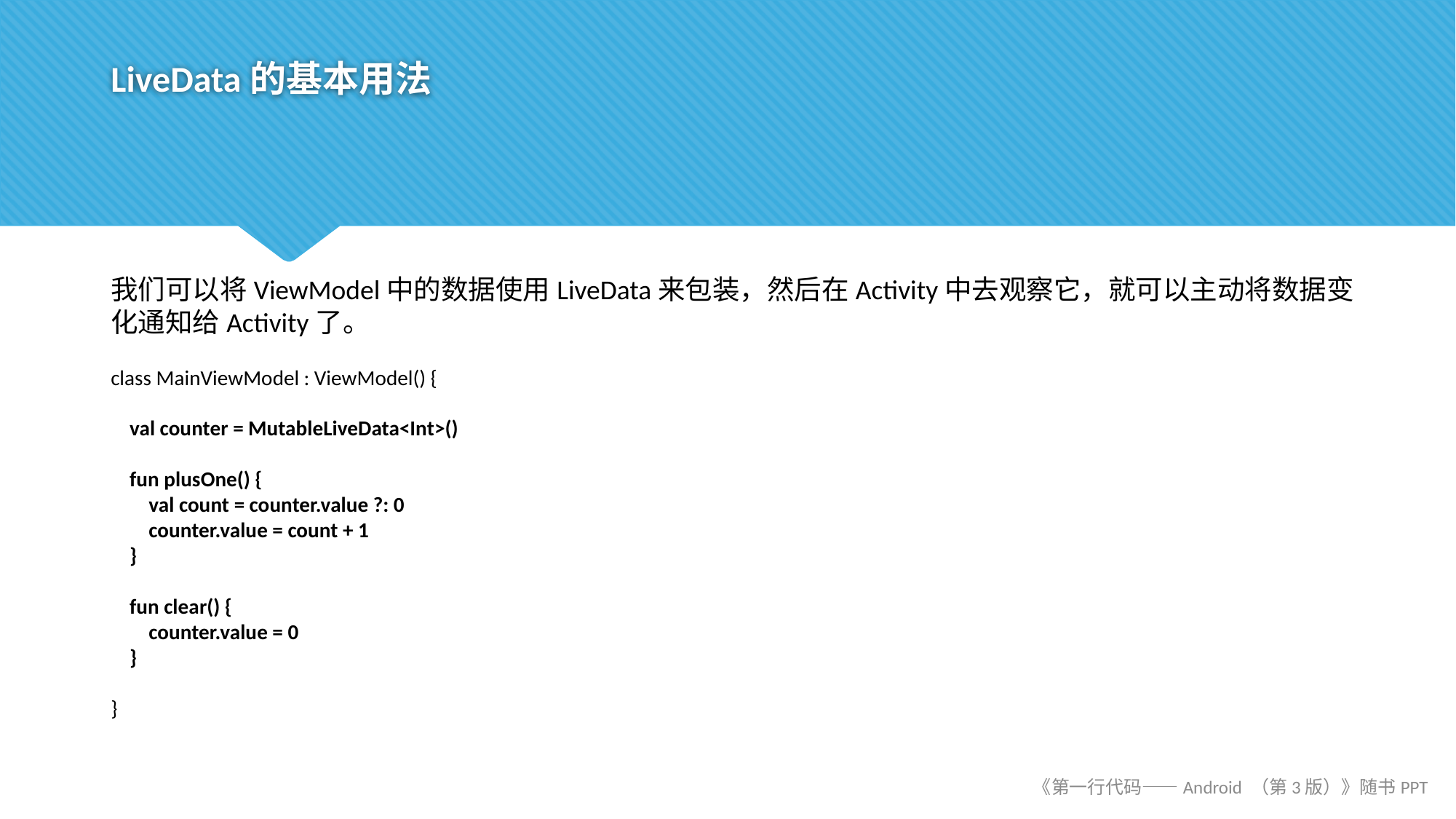

# LiveData的基本用法
我们可以将ViewModel中的数据使用LiveData来包装，然后在Activity中去观察它，就可以主动将数据变化通知给Activity了。
class MainViewModel : ViewModel() {

    val counter = MutableLiveData<Int>()

    fun plusOne() {
        val count = counter.value ?: 0
        counter.value = count + 1
    }

    fun clear() {
        counter.value = 0
    }

}